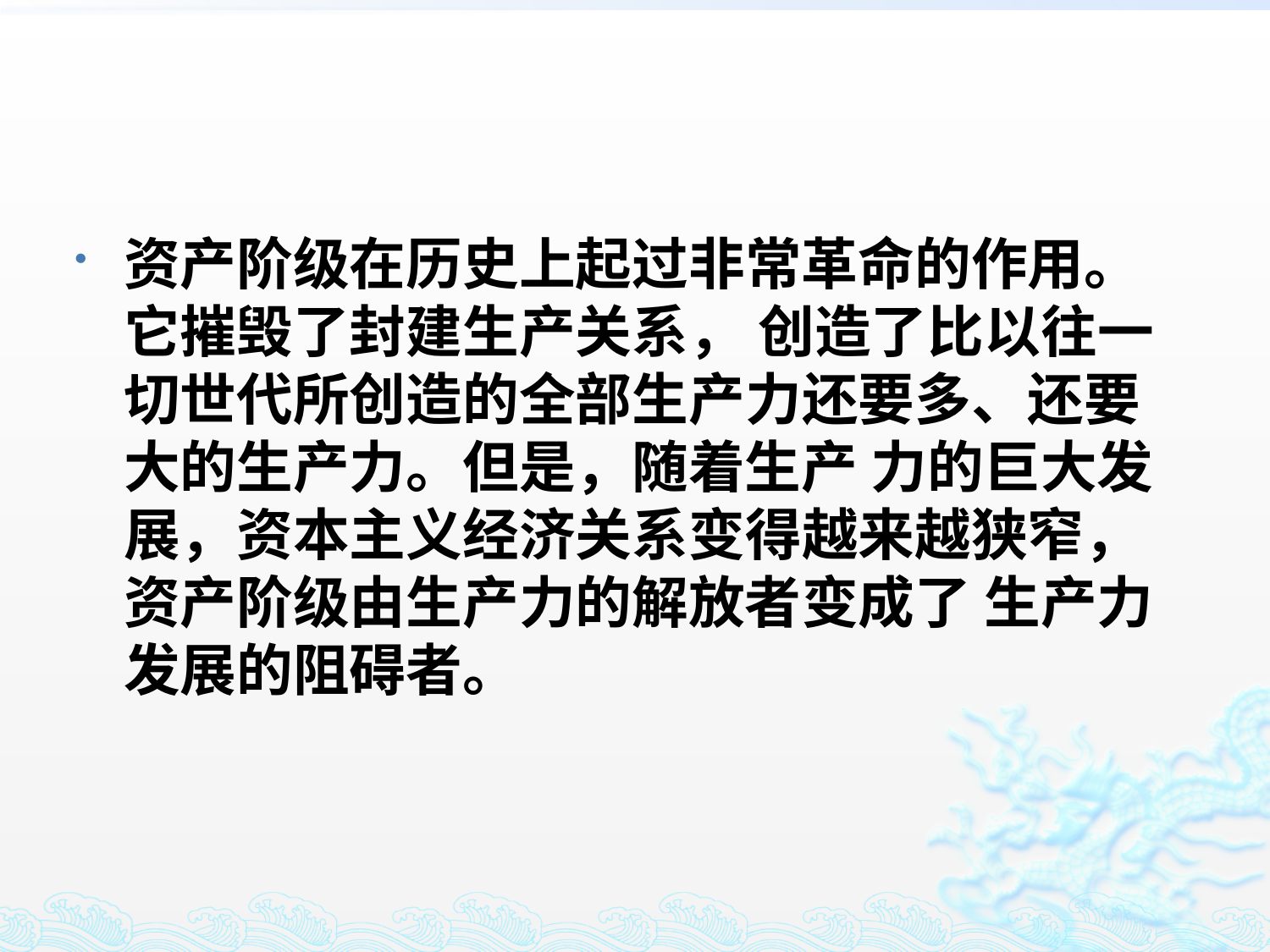

资产阶级在历史上起过非常革命的作用。它摧毁了封建生产关系， 创造了比以往一切世代所创造的全部生产力还要多、还要大的生产力。但是，随着生产 力的巨大发展，资本主义经济关系变得越来越狭窄，资产阶级由生产力的解放者变成了 生产力发展的阻碍者。